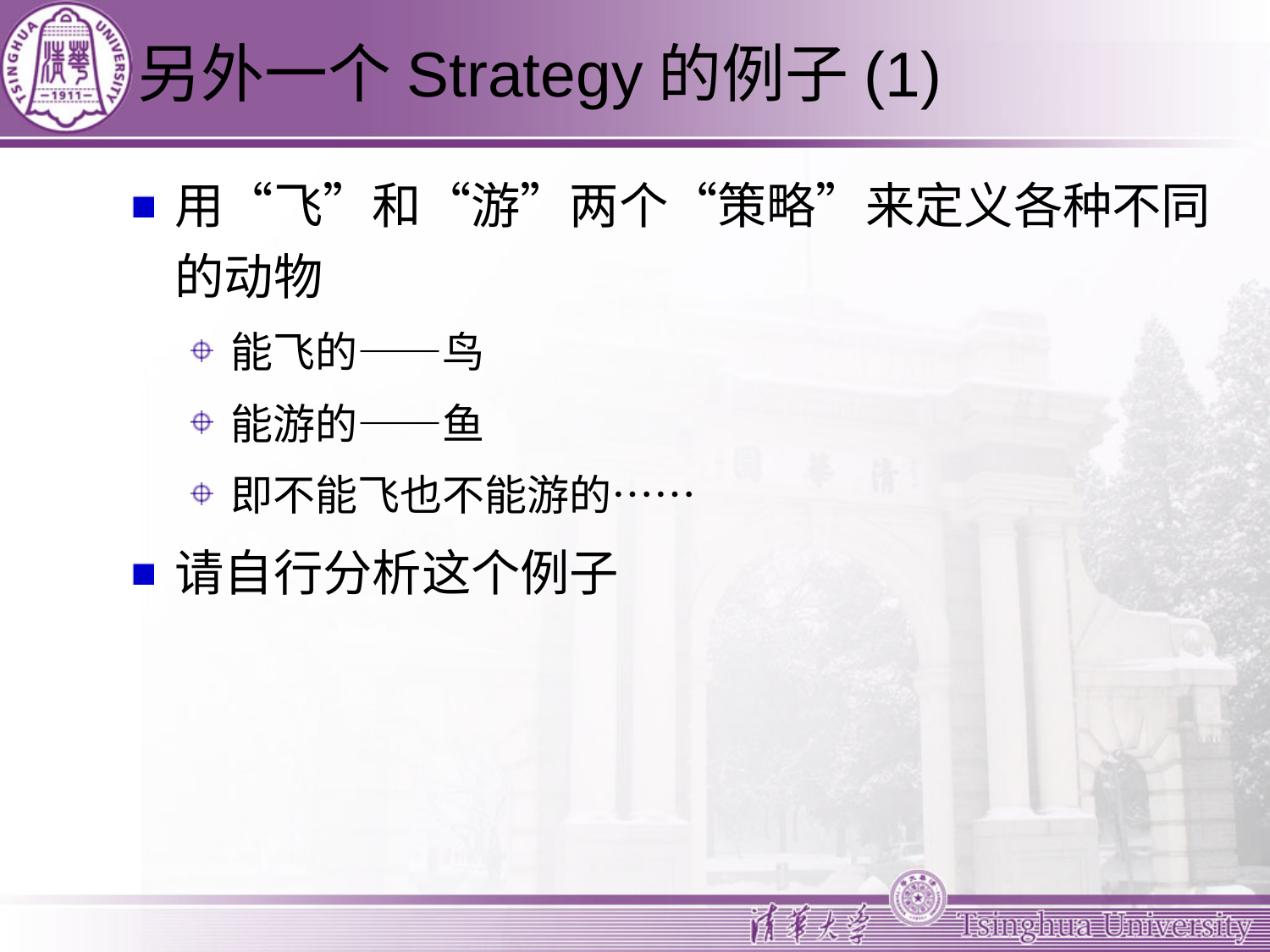

# 另外一个Strategy的例子(1)
用“飞”和“游”两个“策略”来定义各种不同的动物
能飞的——鸟
能游的——鱼
即不能飞也不能游的……
请自行分析这个例子